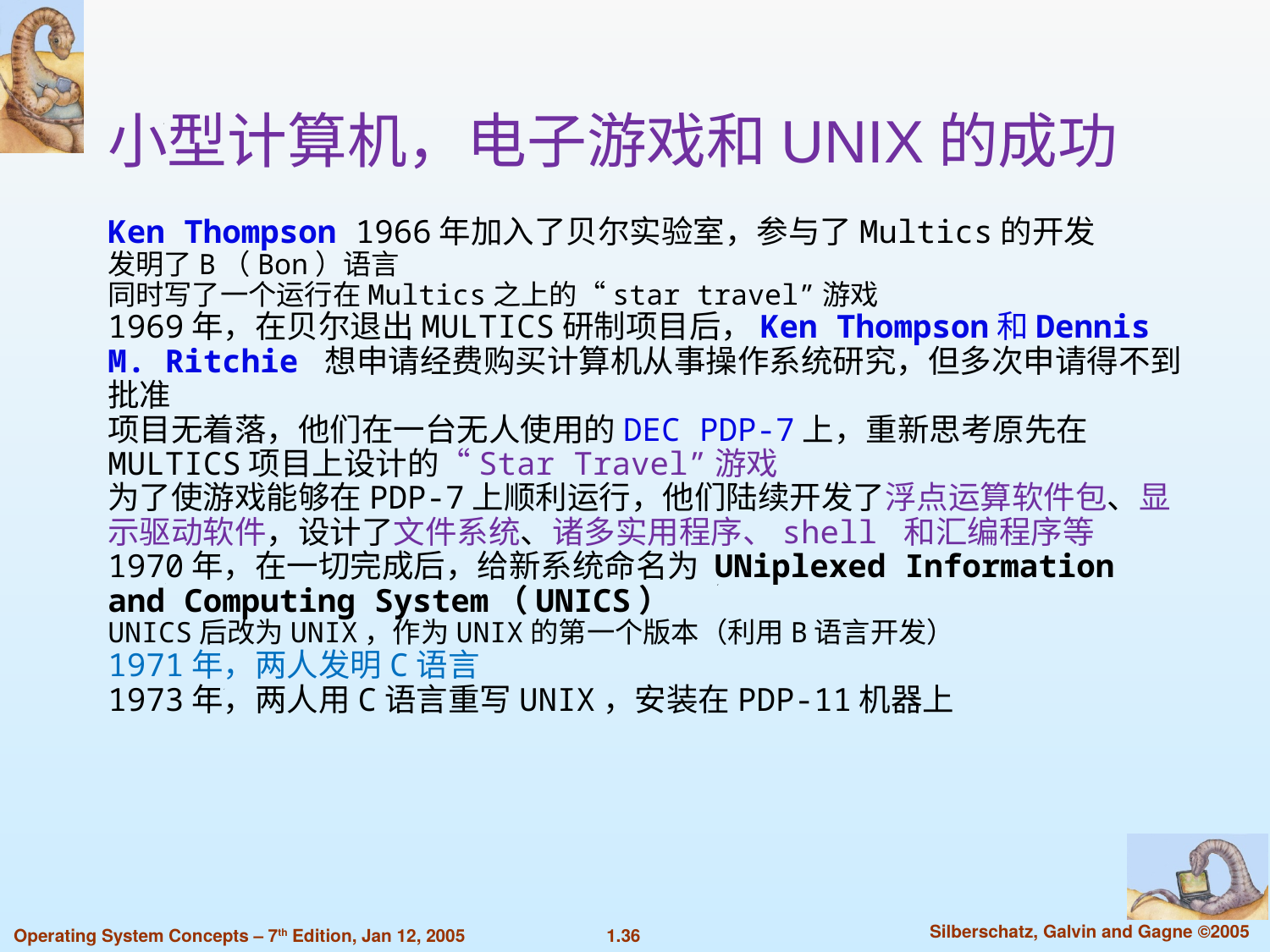

小型计算机，电子游戏和UNIX的成功
Ken Thompson 1966年加入了贝尔实验室，参与了Multics的开发
发明了B（Bon）语言
同时写了一个运行在Multics之上的“star travel”游戏
1969年，在贝尔退出MULTICS研制项目后，Ken Thompson和Dennis M. Ritchie 想申请经费购买计算机从事操作系统研究，但多次申请得不到批准
项目无着落，他们在一台无人使用的DEC PDP-7上，重新思考原先在MULTICS项目上设计的“Star Travel”游戏
为了使游戏能够在PDP-7上顺利运行，他们陆续开发了浮点运算软件包、显示驱动软件，设计了文件系统、诸多实用程序、shell 和汇编程序等
1970年，在一切完成后，给新系统命名为 UNiplexed Information and Computing System（UNICS）
UNICS后改为UNIX，作为UNIX的第一个版本（利用B语言开发）
1971年，两人发明C语言
1973年，两人用C语言重写UNIX，安装在PDP-11机器上